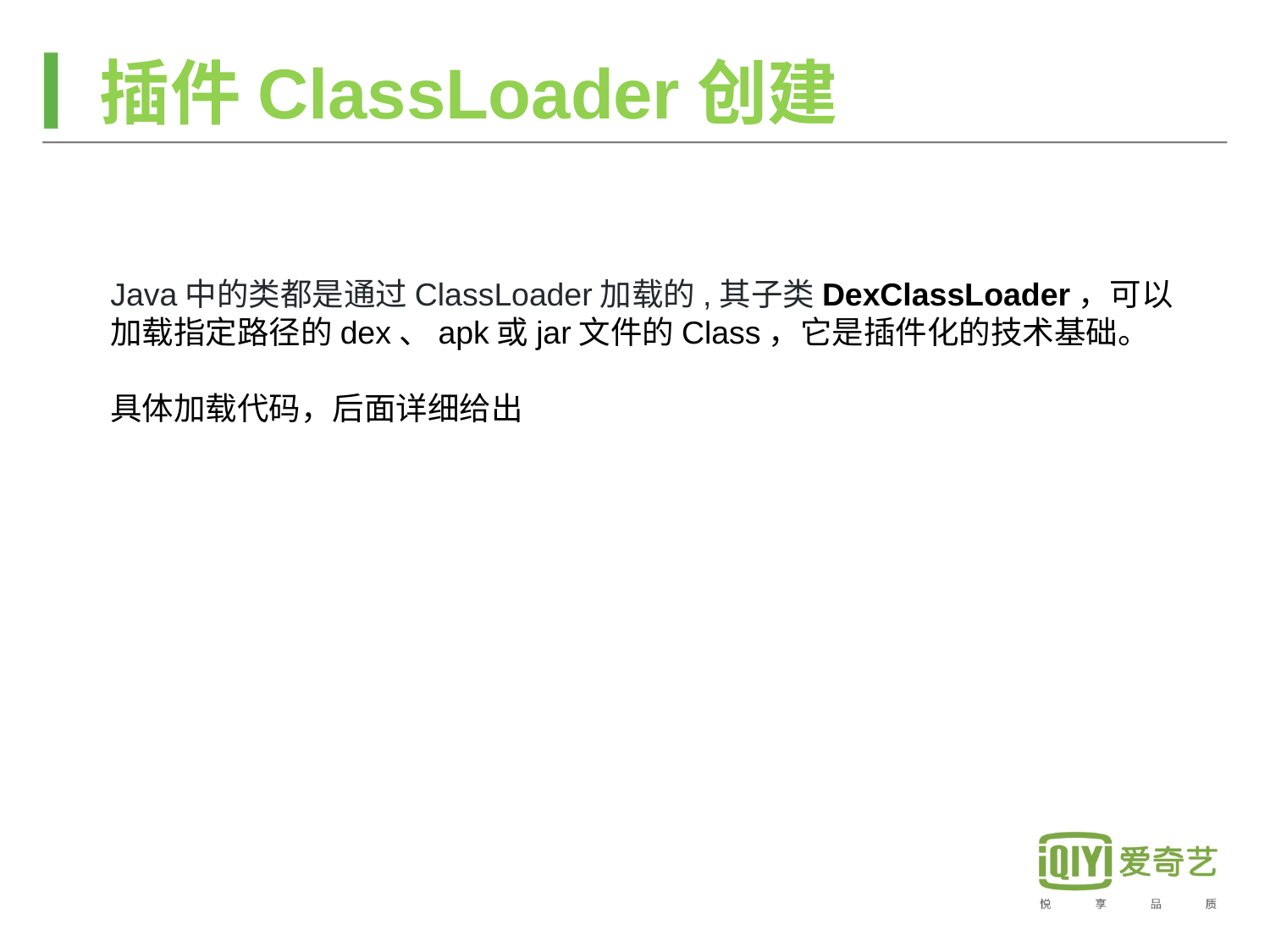

插件ClassLoader创建
Java中的类都是通过ClassLoader加载的,其子类DexClassLoader，可以加载指定路径的dex、apk或jar文件的Class，它是插件化的技术基础。

具体加载代码，后面详细给出